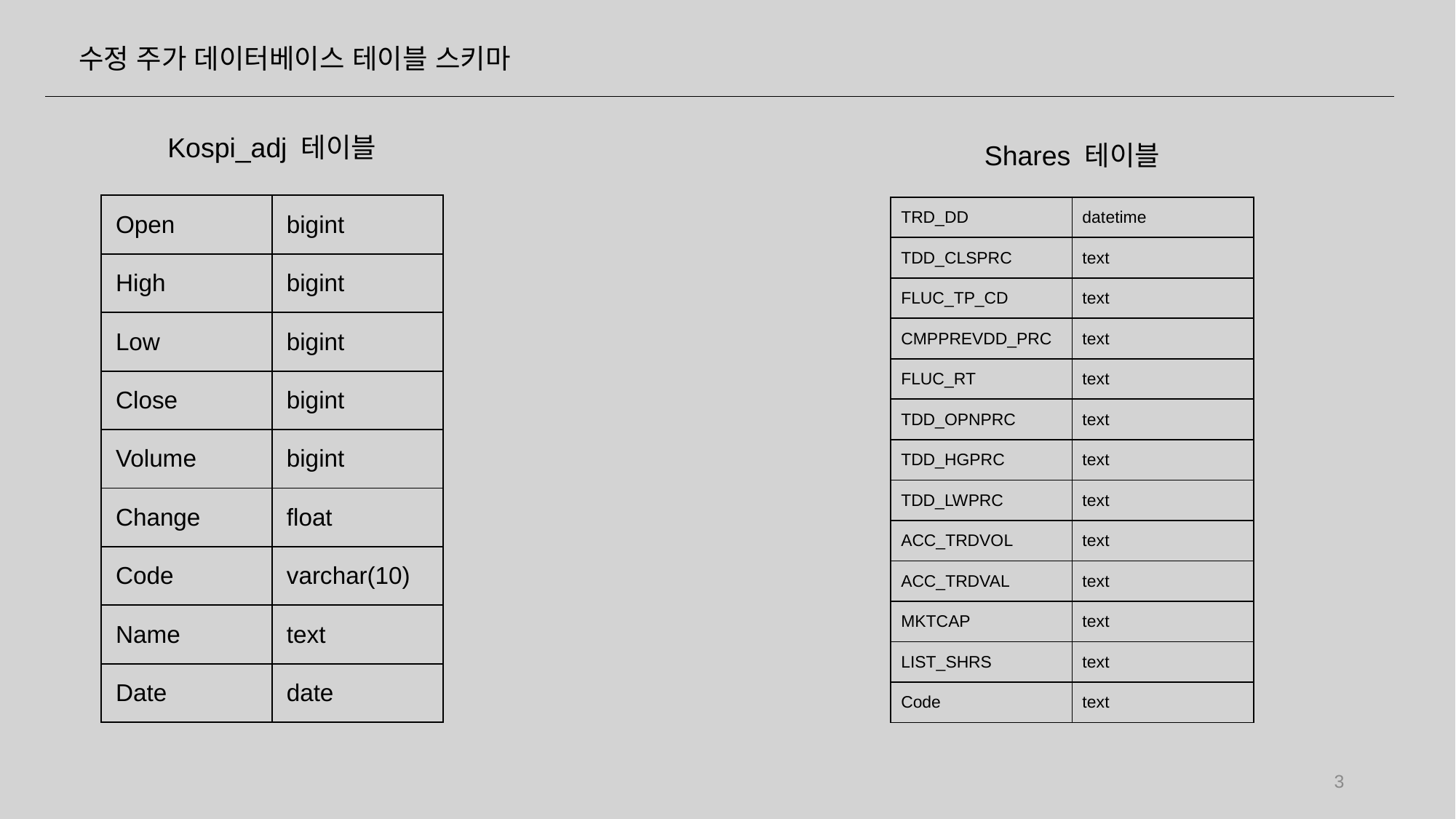

수정 주가 데이터베이스 테이블 스키마
Kospi_adj 테이블
Shares 테이블
| Open | bigint |
| --- | --- |
| High | bigint |
| Low | bigint |
| Close | bigint |
| Volume | bigint |
| Change | float |
| Code | varchar(10) |
| Name | text |
| Date | date |
| TRD\_DD | datetime |
| --- | --- |
| TDD\_CLSPRC | text |
| FLUC\_TP\_CD | text |
| CMPPREVDD\_PRC | text |
| FLUC\_RT | text |
| TDD\_OPNPRC | text |
| TDD\_HGPRC | text |
| TDD\_LWPRC | text |
| ACC\_TRDVOL | text |
| ACC\_TRDVAL | text |
| MKTCAP | text |
| LIST\_SHRS | text |
| Code | text |
3